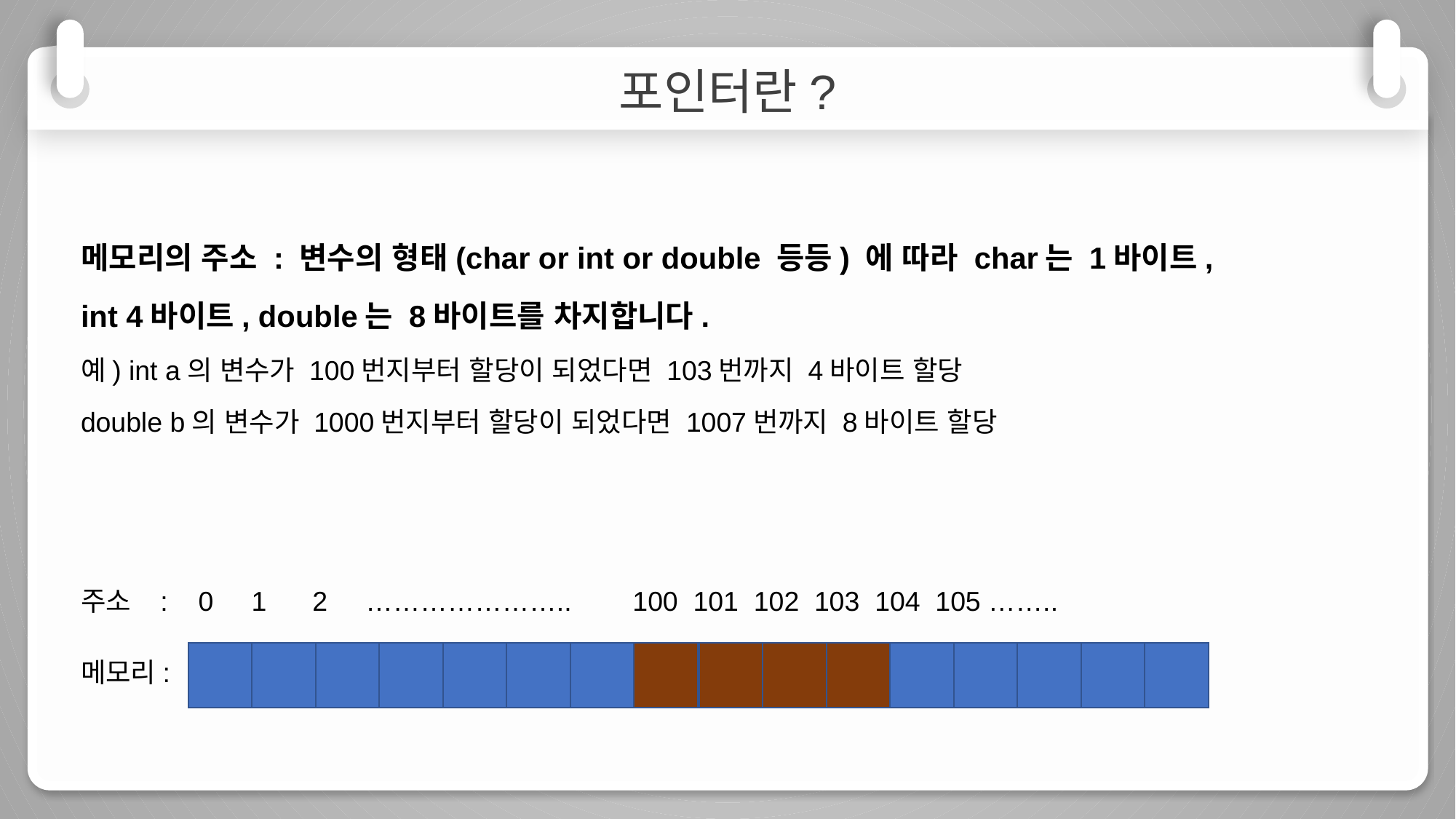

포인터란?

메모리의 주소 : 변수의 형태(char or int or double 등등) 에 따라 char는 1바이트, int 4바이트, double는 8바이트를 차지합니다.
예) int a의 변수가 100번지부터 할당이 되었다면 103번까지 4바이트 할당
double b의 변수가 1000번지부터 할당이 되었다면 1007번까지 8바이트 할당
주소   :    0     1      2     …………………..        100  101  102  103  104  105 ……..

메모리: